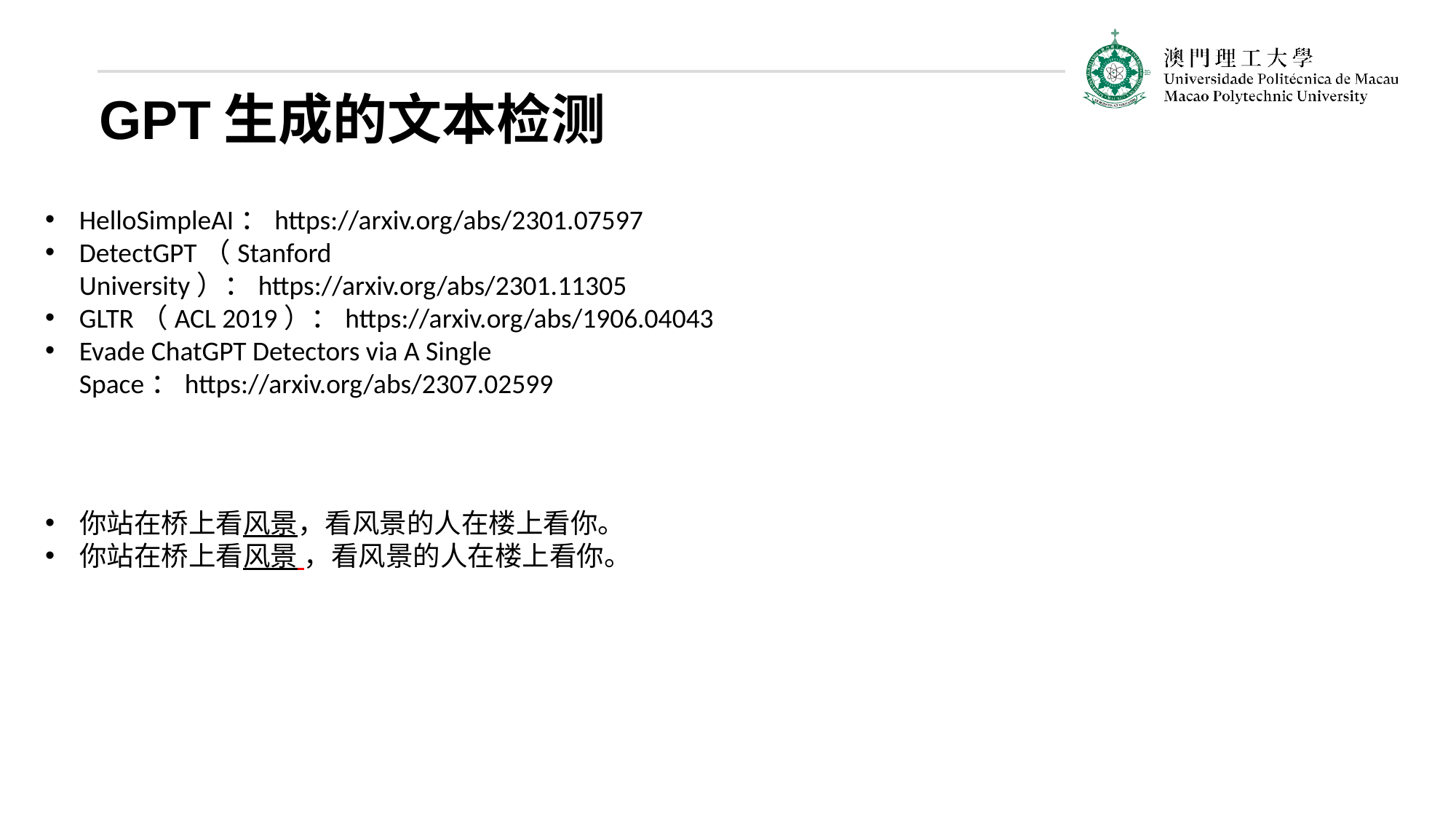

GPT生成的文本检测

HelloSimpleAI：https://arxiv.org/abs/2301.07597
DetectGPT（Stanford University）：https://arxiv.org/abs/2301.11305
GLTR（ACL 2019）：https://arxiv.org/abs/1906.04043
Evade ChatGPT Detectors via A Single Space：https://arxiv.org/abs/2307.02599
你站在桥上看风景，看风景的人在楼上看你。
你站在桥上看风景 ，看风景的人在楼上看你。